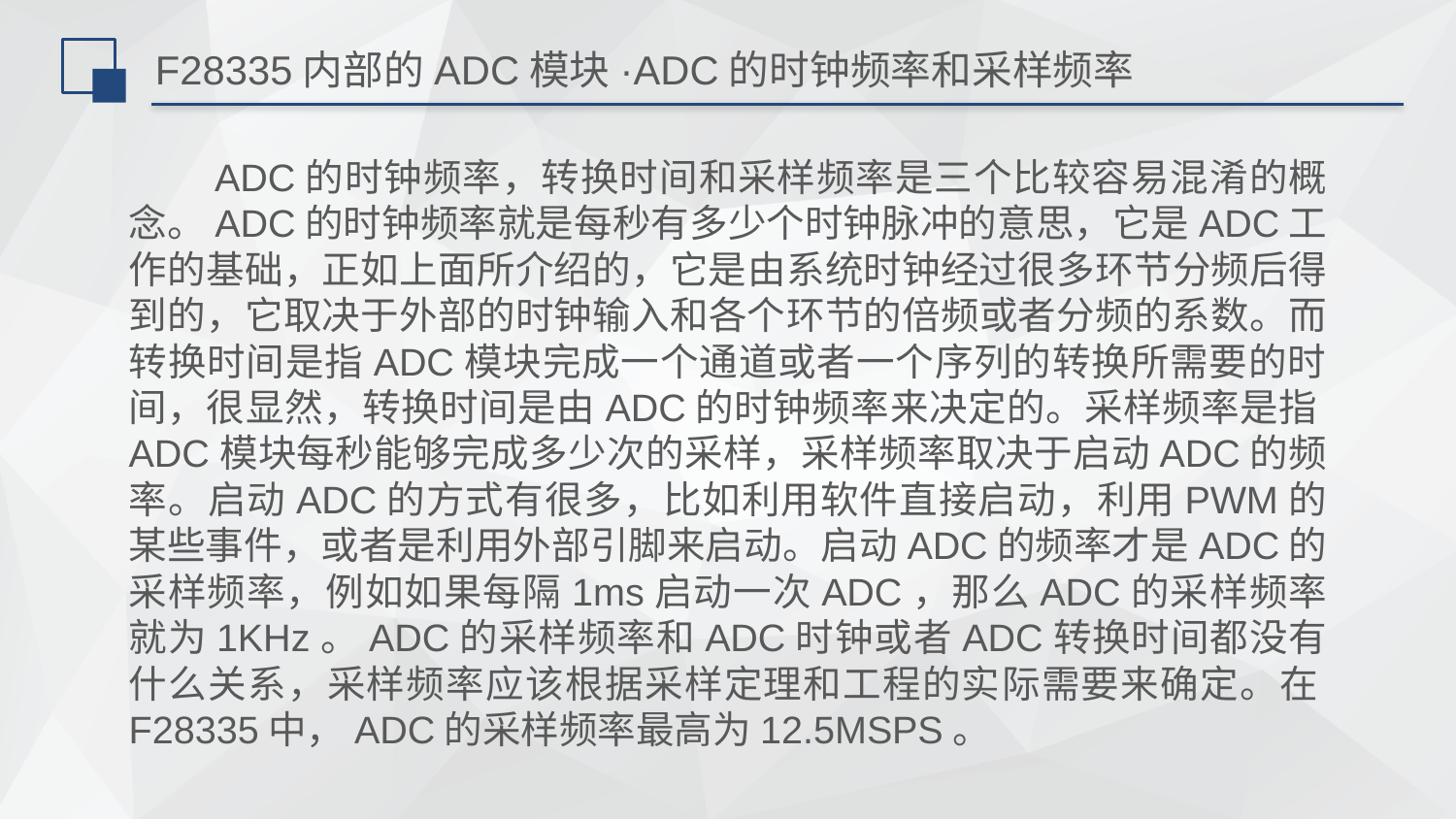

# F28335内部的ADC模块·ADC的时钟频率和采样频率
ADC的时钟频率，转换时间和采样频率是三个比较容易混淆的概念。ADC的时钟频率就是每秒有多少个时钟脉冲的意思，它是ADC工作的基础，正如上面所介绍的，它是由系统时钟经过很多环节分频后得到的，它取决于外部的时钟输入和各个环节的倍频或者分频的系数。而转换时间是指ADC模块完成一个通道或者一个序列的转换所需要的时间，很显然，转换时间是由ADC的时钟频率来决定的。采样频率是指ADC模块每秒能够完成多少次的采样，采样频率取决于启动ADC的频率。启动ADC的方式有很多，比如利用软件直接启动，利用PWM的某些事件，或者是利用外部引脚来启动。启动ADC的频率才是ADC的采样频率，例如如果每隔1ms启动一次ADC，那么ADC的采样频率就为1KHz。ADC的采样频率和ADC时钟或者ADC转换时间都没有什么关系，采样频率应该根据采样定理和工程的实际需要来确定。在F28335中，ADC的采样频率最高为12.5MSPS。